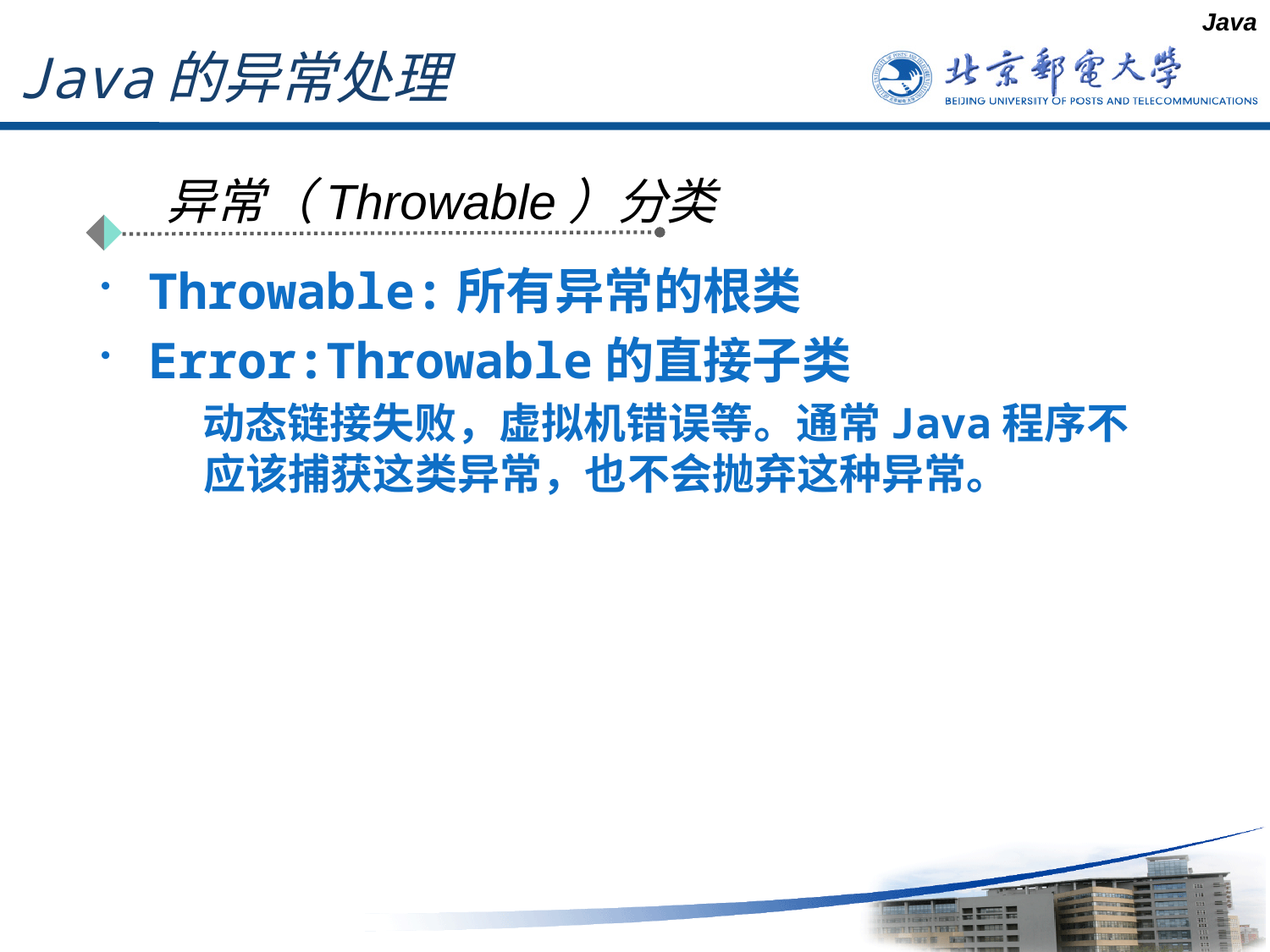

Java
# Java的异常处理

异常（Throwable）分类

Throwable:所有异常的根类
Error:Throwable的直接子类
   动态链接失败，虚拟机错误等。通常Java程序不应该捕获这类异常，也不会抛弃这种异常。